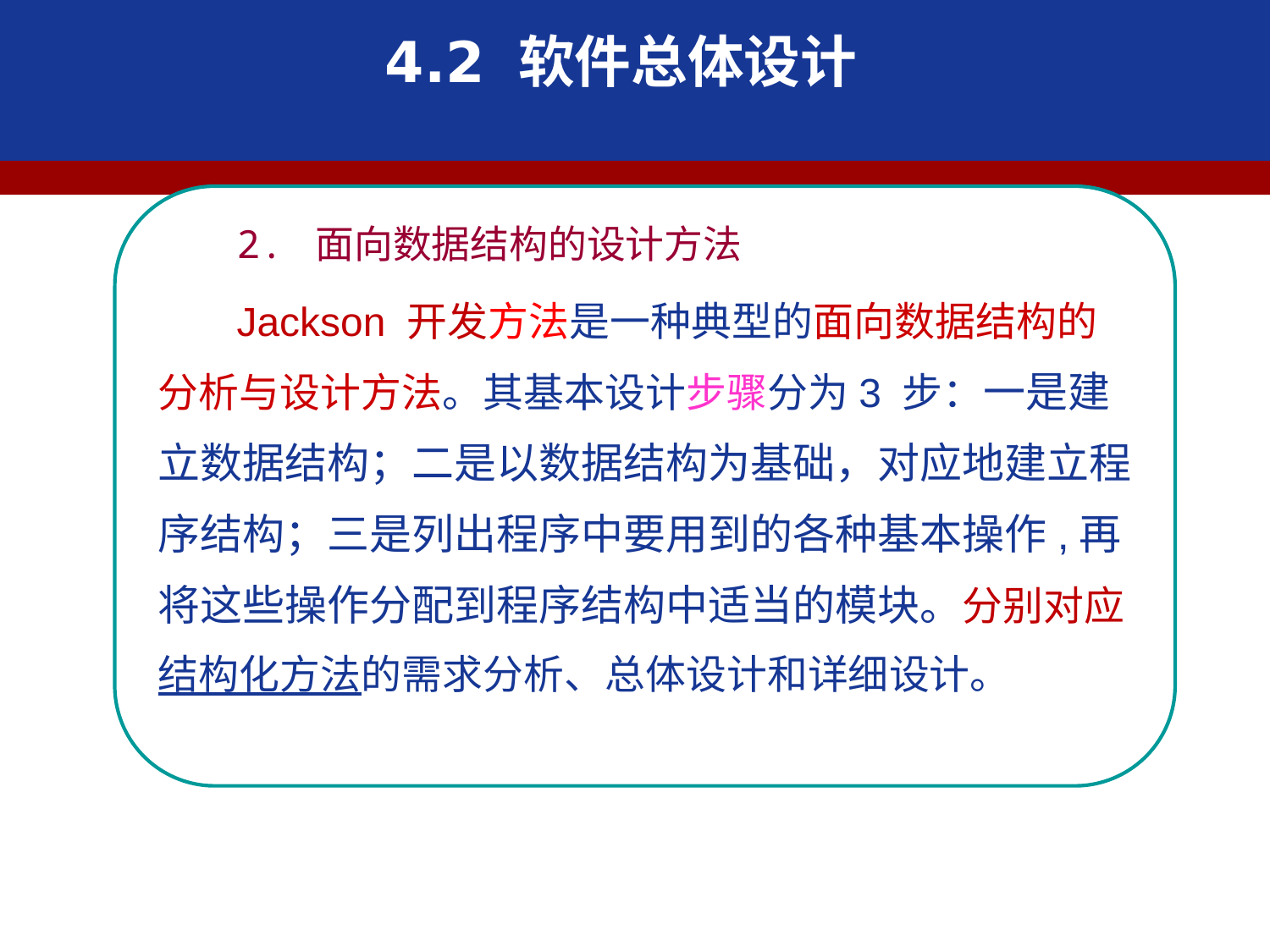

4.2 软件总体设计

       2. 面向数据结构的设计方法
       Jackson 开发方法是一种典型的面向数据结构的分析与设计方法。其基本设计步骤分为3 步：一是建立数据结构；二是以数据结构为基础，对应地建立程序结构；三是列出程序中要用到的各种基本操作,再将这些操作分配到程序结构中适当的模块。分别对应结构化方法的需求分析、总体设计和详细设计。